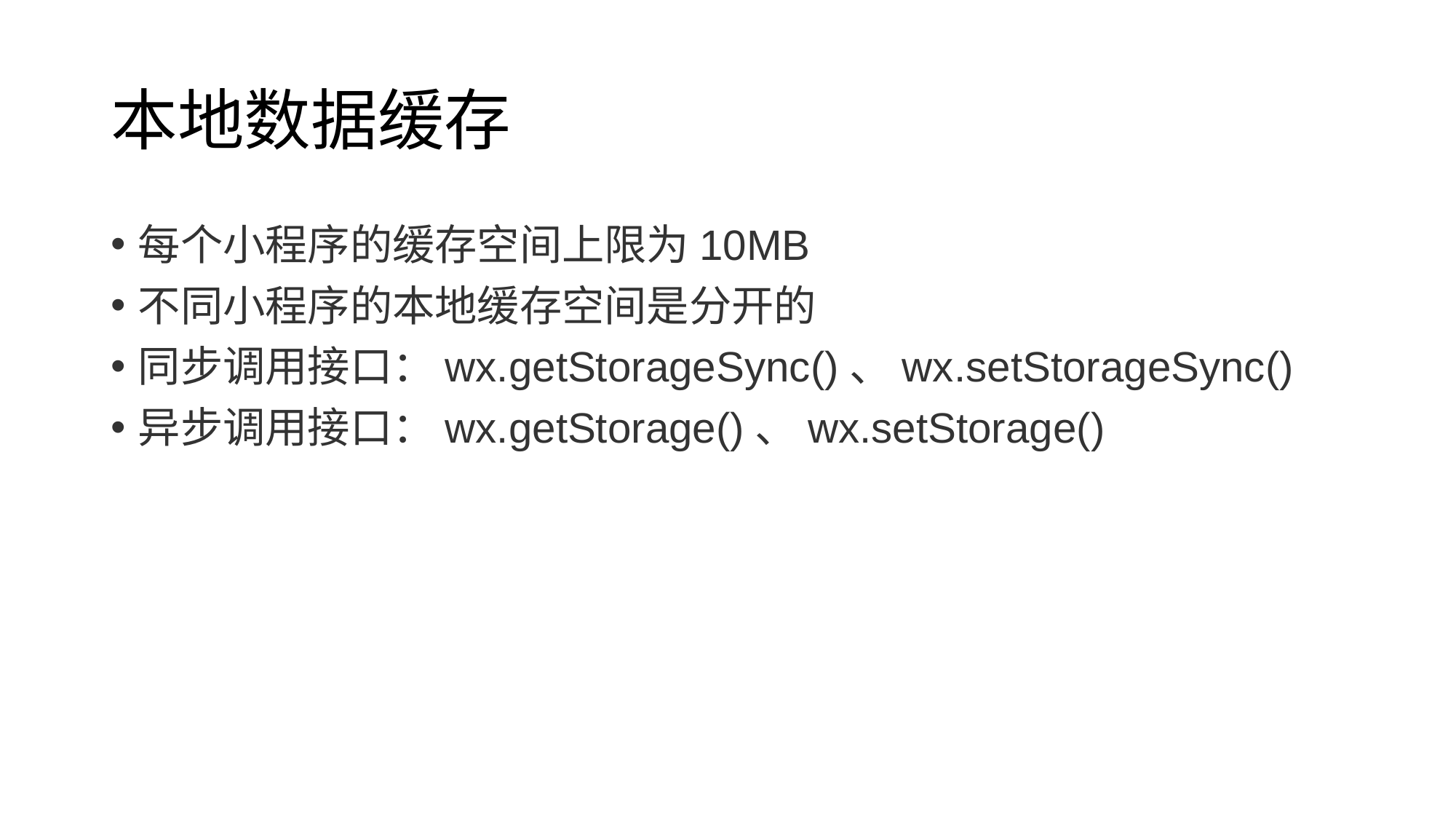

# 本地数据缓存
每个小程序的缓存空间上限为10MB
不同小程序的本地缓存空间是分开的
同步调用接口：wx.getStorageSync()、wx.setStorageSync()
异步调用接口：wx.getStorage()、wx.setStorage()